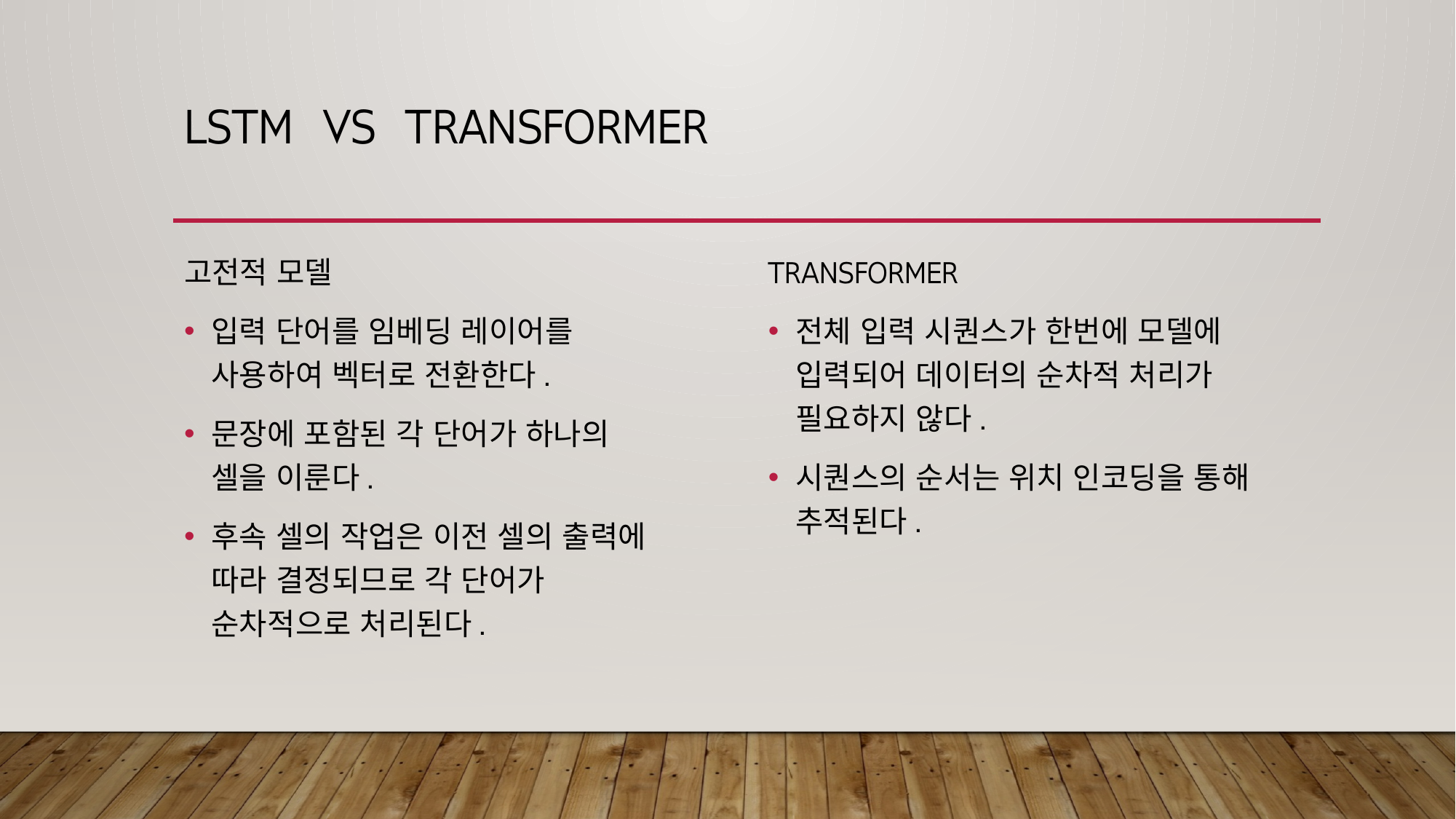

# LSTM  VS  Transformer
고전적 모델
입력 단어를 임베딩 레이어를
사용하여 벡터로 전환한다.
문장에 포함된 각 단어가 하나의
셀을 이룬다.
후속 셀의 작업은 이전 셀의 출력에 따라 결정되므로 각 단어가
순차적으로 처리된다.

TRANSFORMER
전체 입력 시퀀스가 한번에 모델에
입력되어 데이터의 순차적 처리가
필요하지 않다.
시퀀스의 순서는 위치 인코딩을 통해 추적된다.